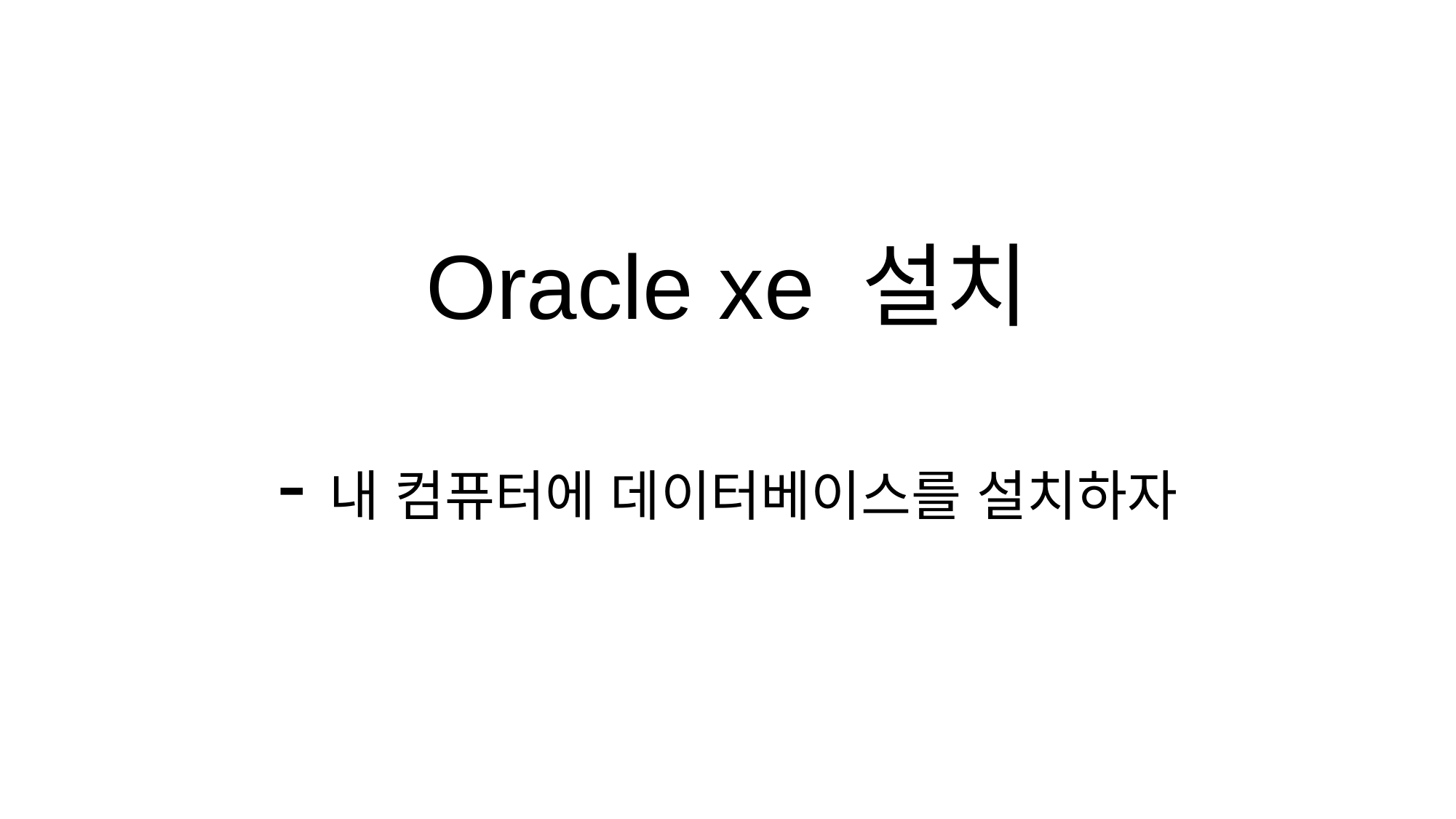

# Oracle xe 설치 -내 컴퓨터에 데이터베이스를 설치하자